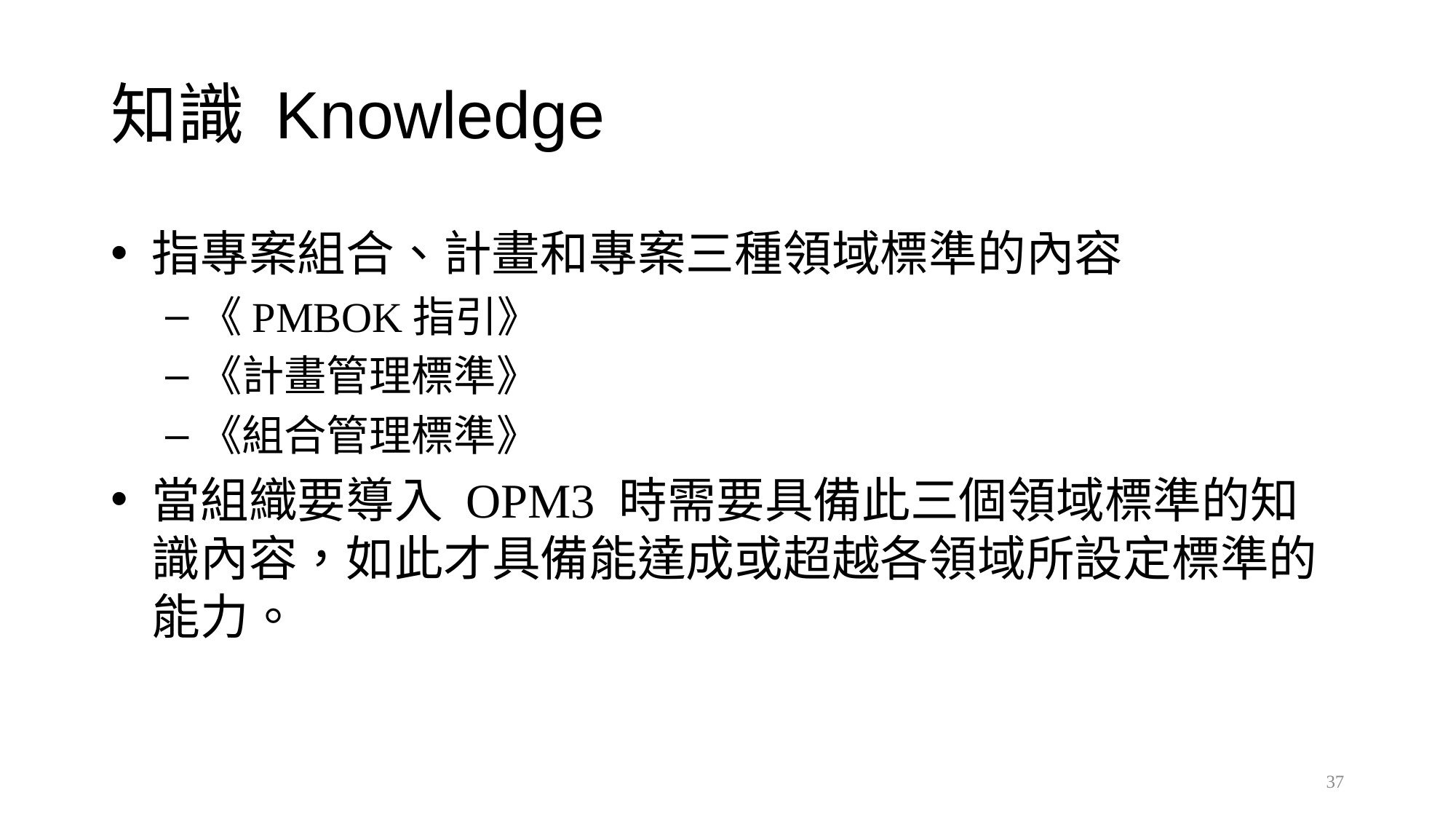

# 知識 Knowledge
指專案組合、計畫和專案三種領域標準的內容
《PMBOK指引》
《計畫管理標準》
《組合管理標準》
當組織要導入 OPM3 時需要具備此三個領域標準的知識內容，如此才具備能達成或超越各領域所設定標準的能力。

37